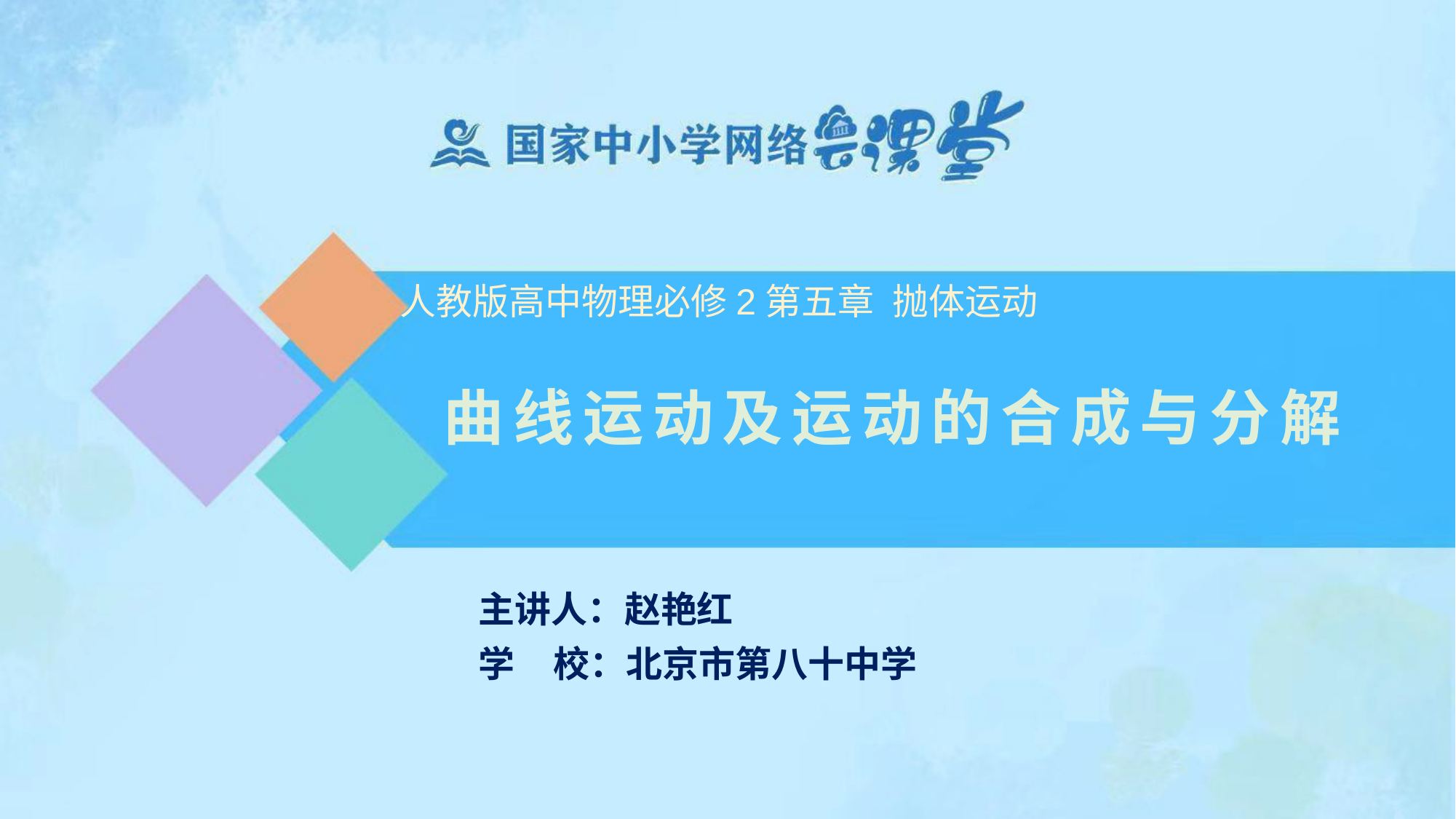

# 人教版高中物理必修2	第五章	抛体运动
曲线运动及运动的合成与分解
主讲人：赵艳红
学	校：北京市第八十中学